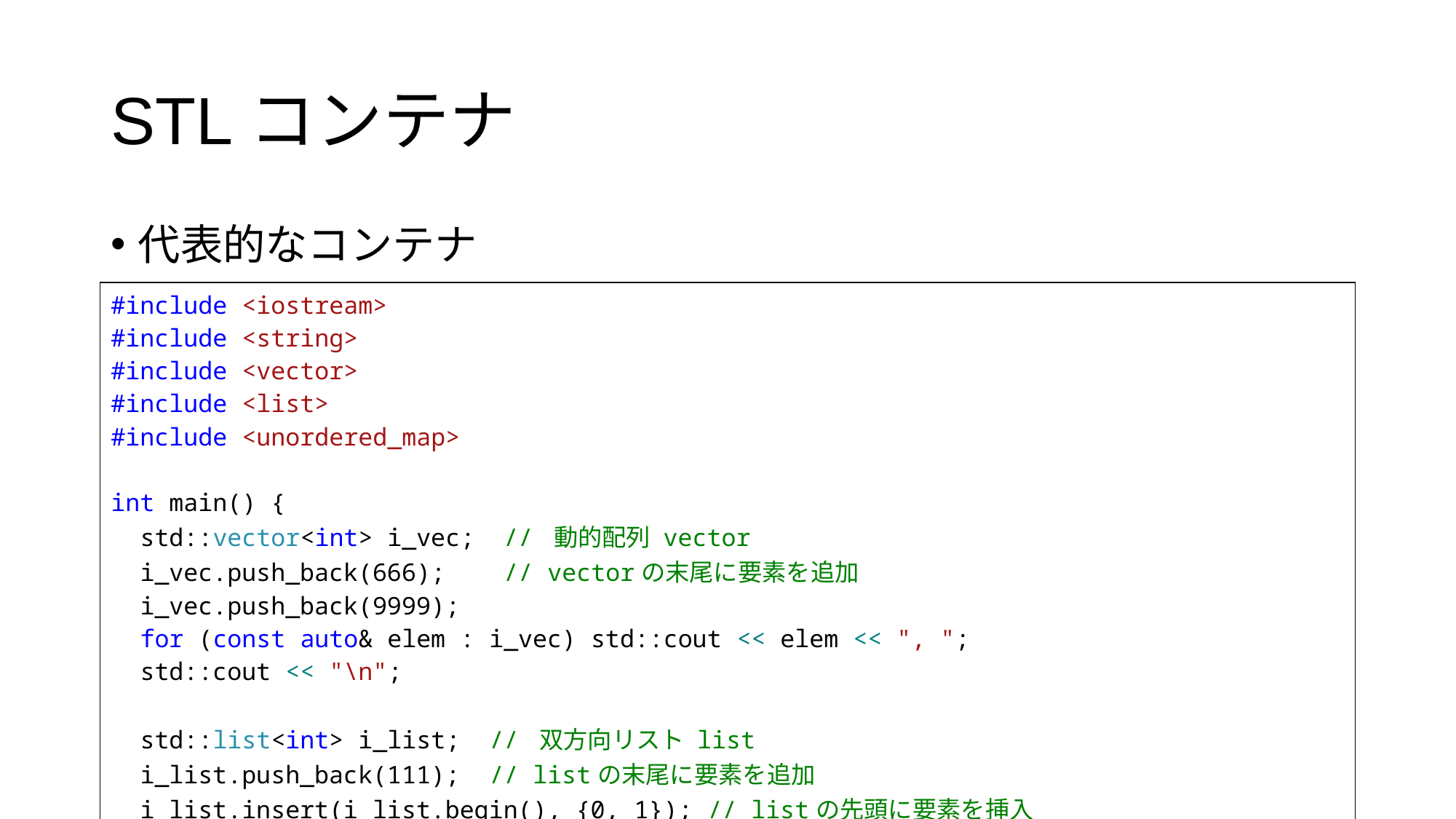

# STLコンテナ
代表的なコンテナ
| #include <iostream> #include <string> #include <vector> #include <list> #include <unordered\_map> int main() { std::vector<int> i\_vec; // 動的配列 vector i\_vec.push\_back(666); // vectorの末尾に要素を追加 i\_vec.push\_back(9999); for (const auto& elem : i\_vec) std::cout << elem << ", "; std::cout << "\n"; std::list<int> i\_list; // 双方向リスト list i\_list.push\_back(111); // listの末尾に要素を追加 i\_list.insert(i\_list.begin(), {0, 1}); // listの先頭に要素を挿入 for (const auto& elem : i\_list) std::cout << elem << ", "; std::cout << "\n"; |
| --- |